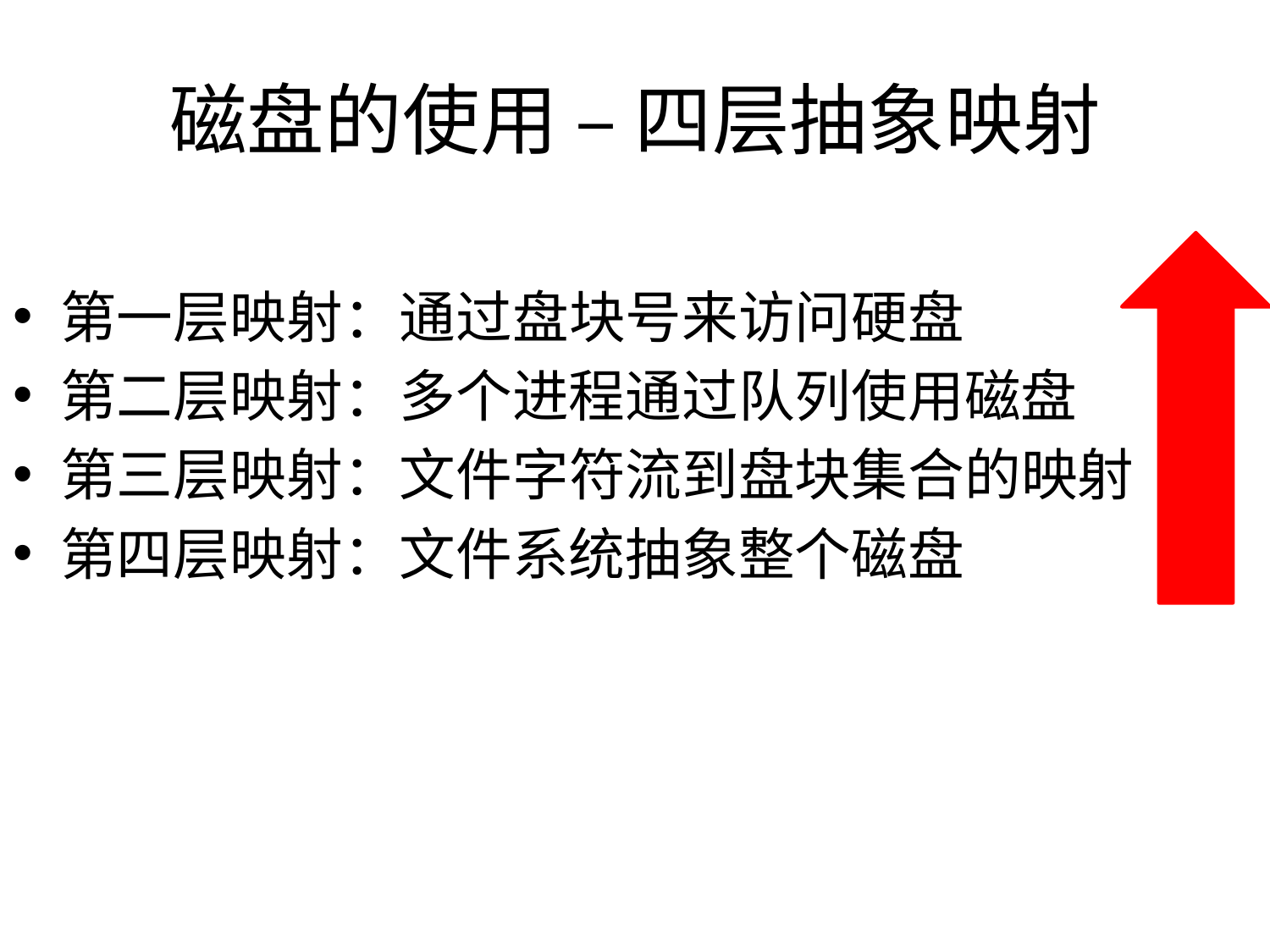

# 磁盘的使用 – 四层抽象映射

第一层映射：通过盘块号来访问硬盘
第二层映射：多个进程通过队列使用磁盘
第三层映射：文件字符流到盘块集合的映射
第四层映射：文件系统抽象整个磁盘